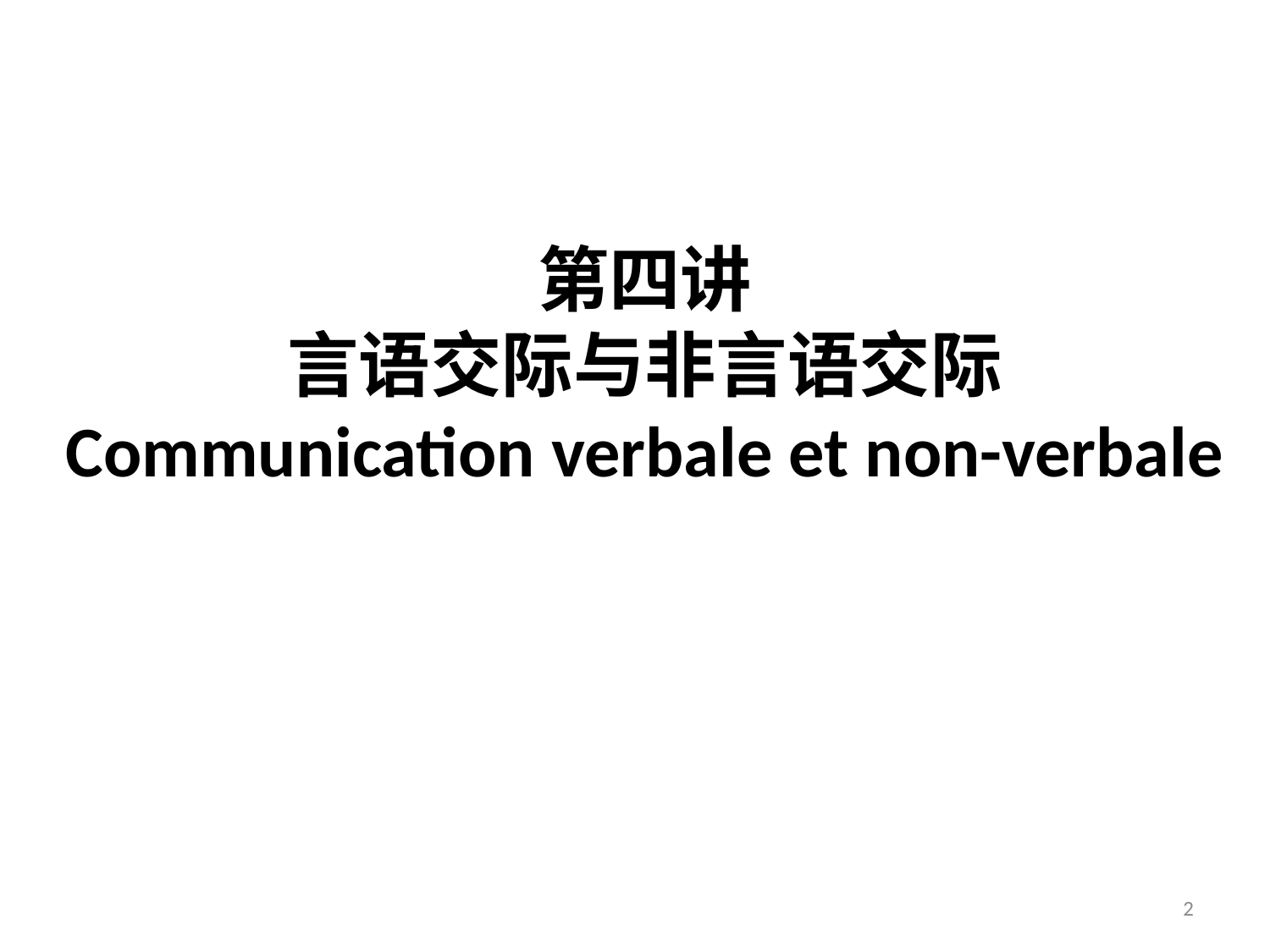

# 第四讲 言语交际与非言语交际 Communication verbale et non-verbale
2